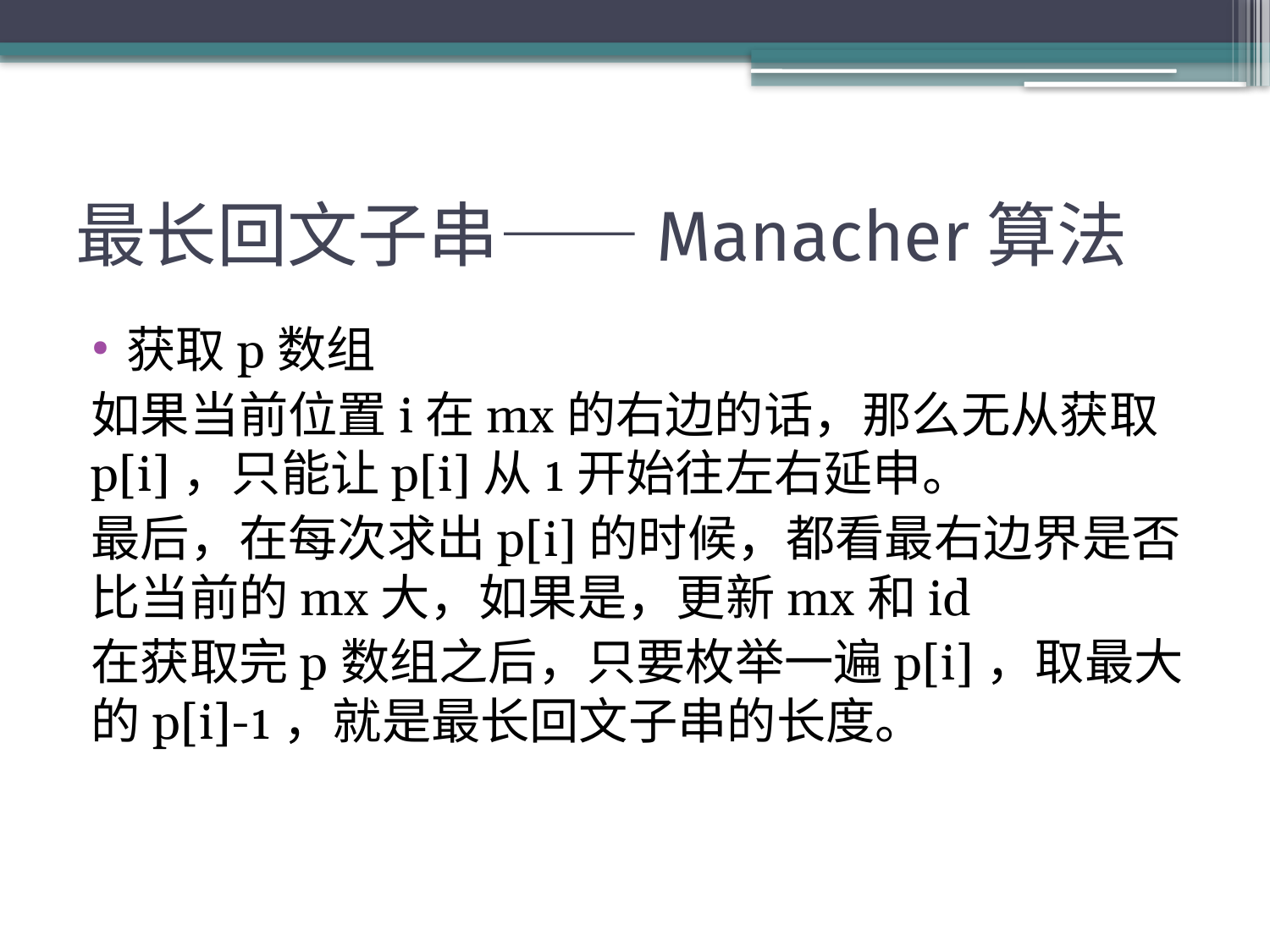

# 最长回文子串——Manacher算法
获取p数组
如果当前位置i在mx的右边的话，那么无从获取p[i]，只能让p[i]从1开始往左右延申。
最后，在每次求出p[i]的时候，都看最右边界是否比当前的mx大，如果是，更新mx和id
在获取完p数组之后，只要枚举一遍p[i]，取最大的p[i]-1，就是最长回文子串的长度。